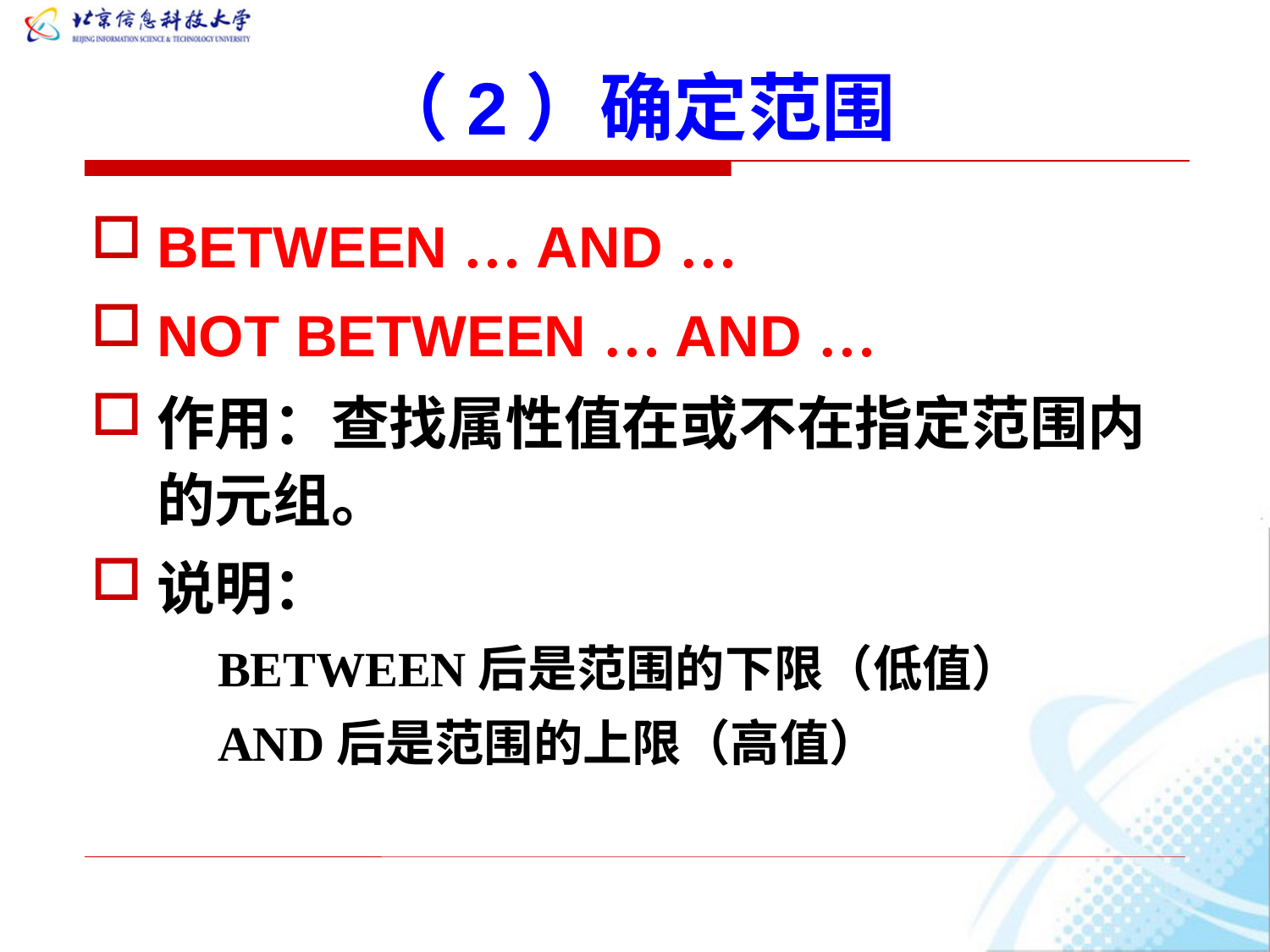

# （2）确定范围
BETWEEN … AND …
NOT BETWEEN … AND …
作用：查找属性值在或不在指定范围内的元组。
说明：
BETWEEN后是范围的下限（低值）
AND后是范围的上限（高值）

23